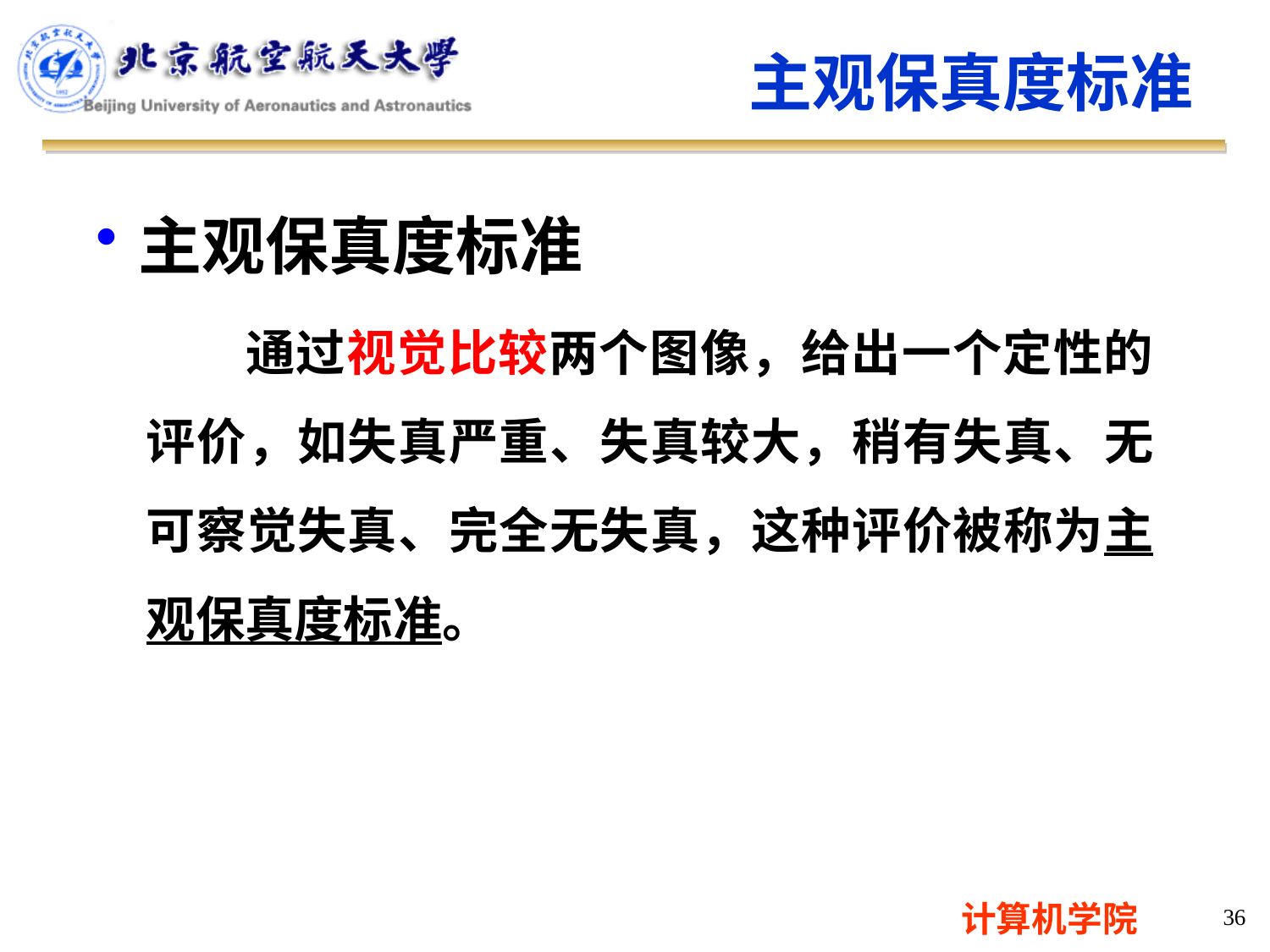

主观保真度标准
主观保真度标准
通过视觉比较两个图像，给出一个定性的评价，如失真严重、失真较大，稍有失真、无可察觉失真、完全无失真，这种评价被称为主观保真度标准。
36